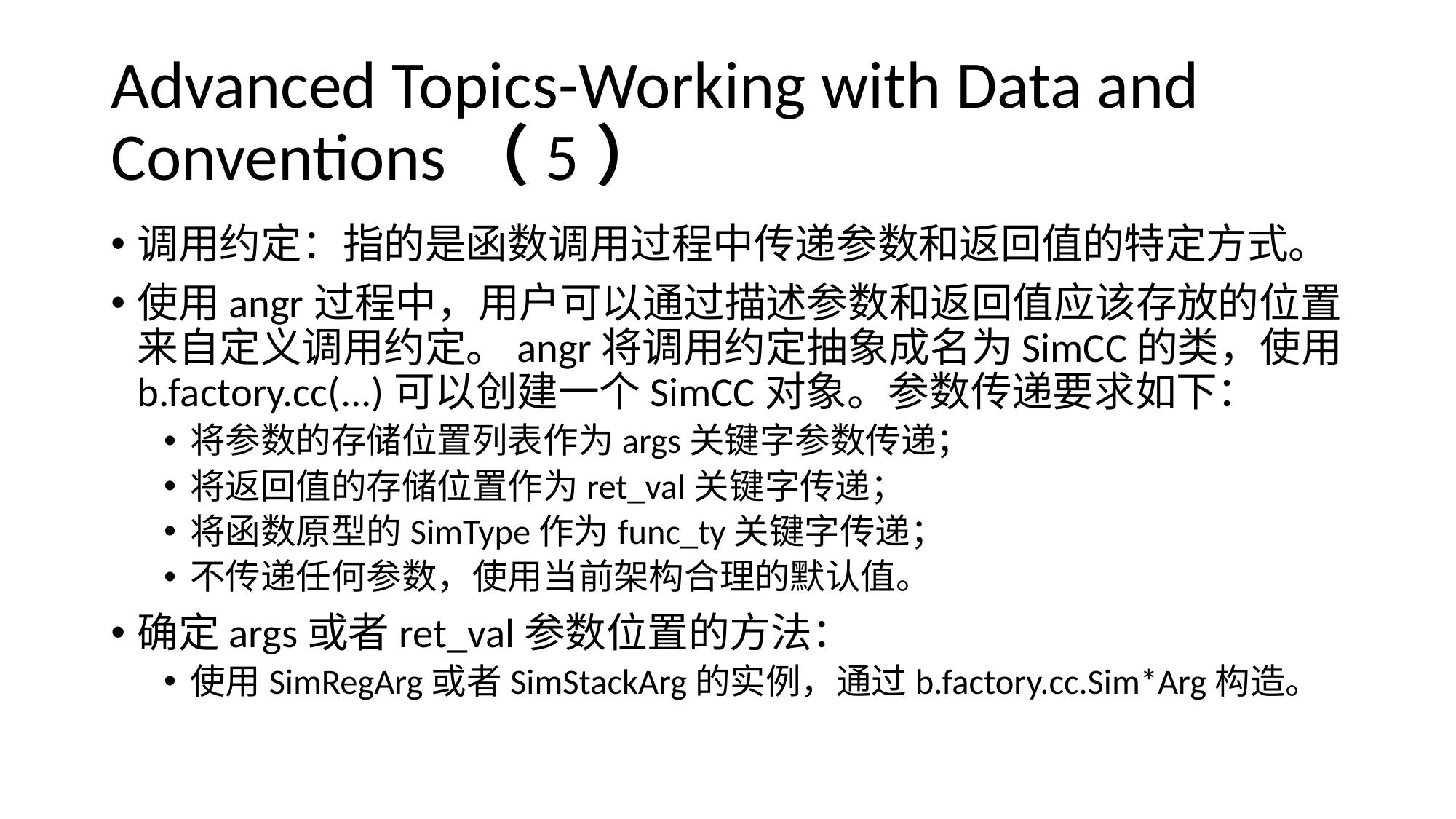

# Advanced Topics-Working with Data and Conventions（5）
调用约定：指的是函数调用过程中传递参数和返回值的特定方式。
使用angr过程中，用户可以通过描述参数和返回值应该存放的位置来自定义调用约定。angr将调用约定抽象成名为SimCC的类，使用b.factory.cc(...)可以创建一个SimCC对象。参数传递要求如下：
将参数的存储位置列表作为args关键字参数传递；
将返回值的存储位置作为ret_val关键字传递；
将函数原型的SimType作为func_ty关键字传递；
不传递任何参数，使用当前架构合理的默认值。
确定args或者ret_val参数位置的方法：
使用SimRegArg或者SimStackArg的实例，通过b.factory.cc.Sim*Arg构造。